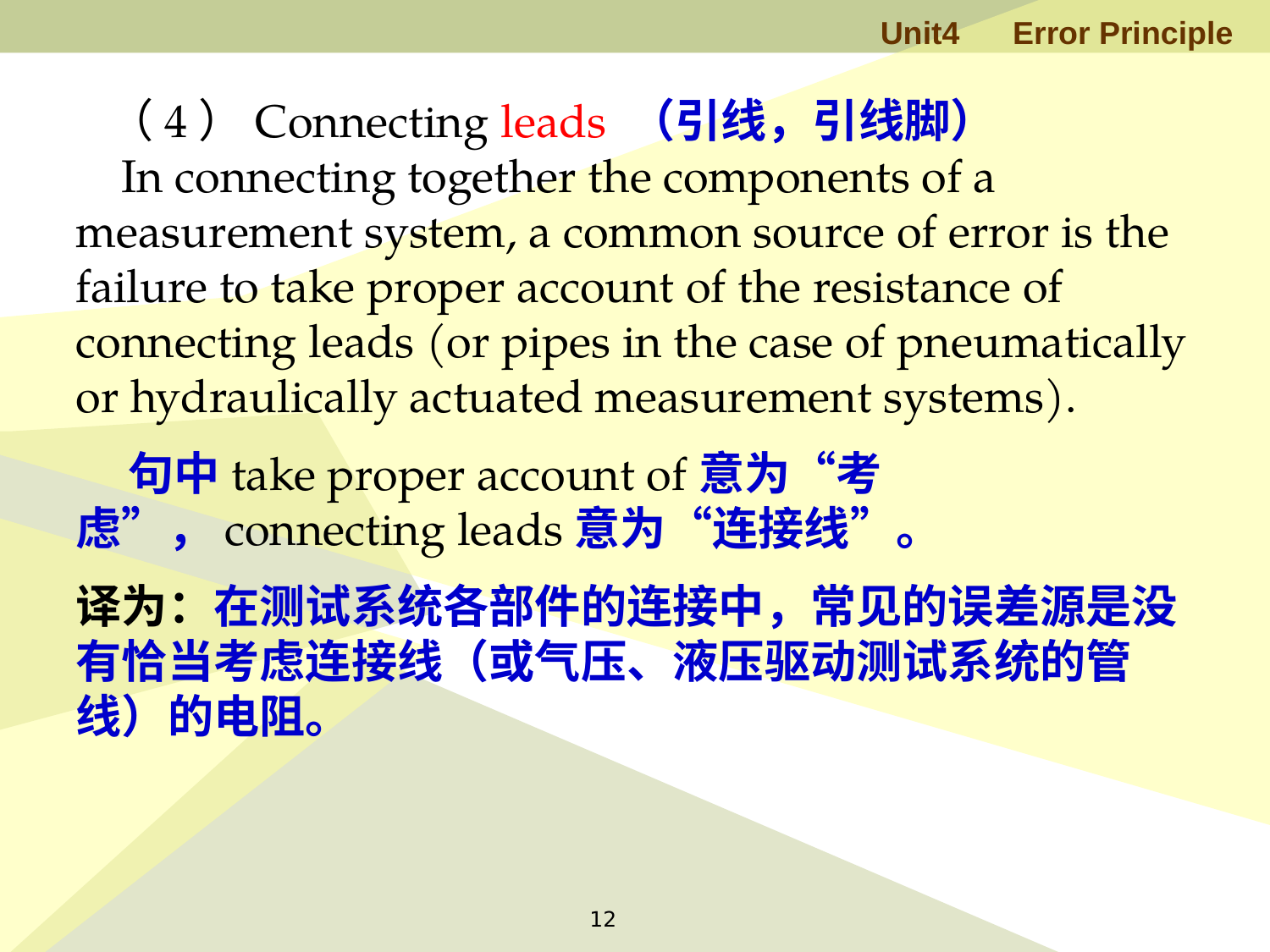

（4）Connecting leads （引线，引线脚）
    In connecting together the components of a measurement system, a common source of error is the failure to take proper account of the resistance of connecting leads (or pipes in the case of pneumatically or hydraulically actuated measurement systems).
    句中take proper account of意为“考虑”，connecting leads意为“连接线”。
译为：在测试系统各部件的连接中，常见的误差源是没有恰当考虑连接线（或气压、液压驱动测试系统的管线）的电阻。
12